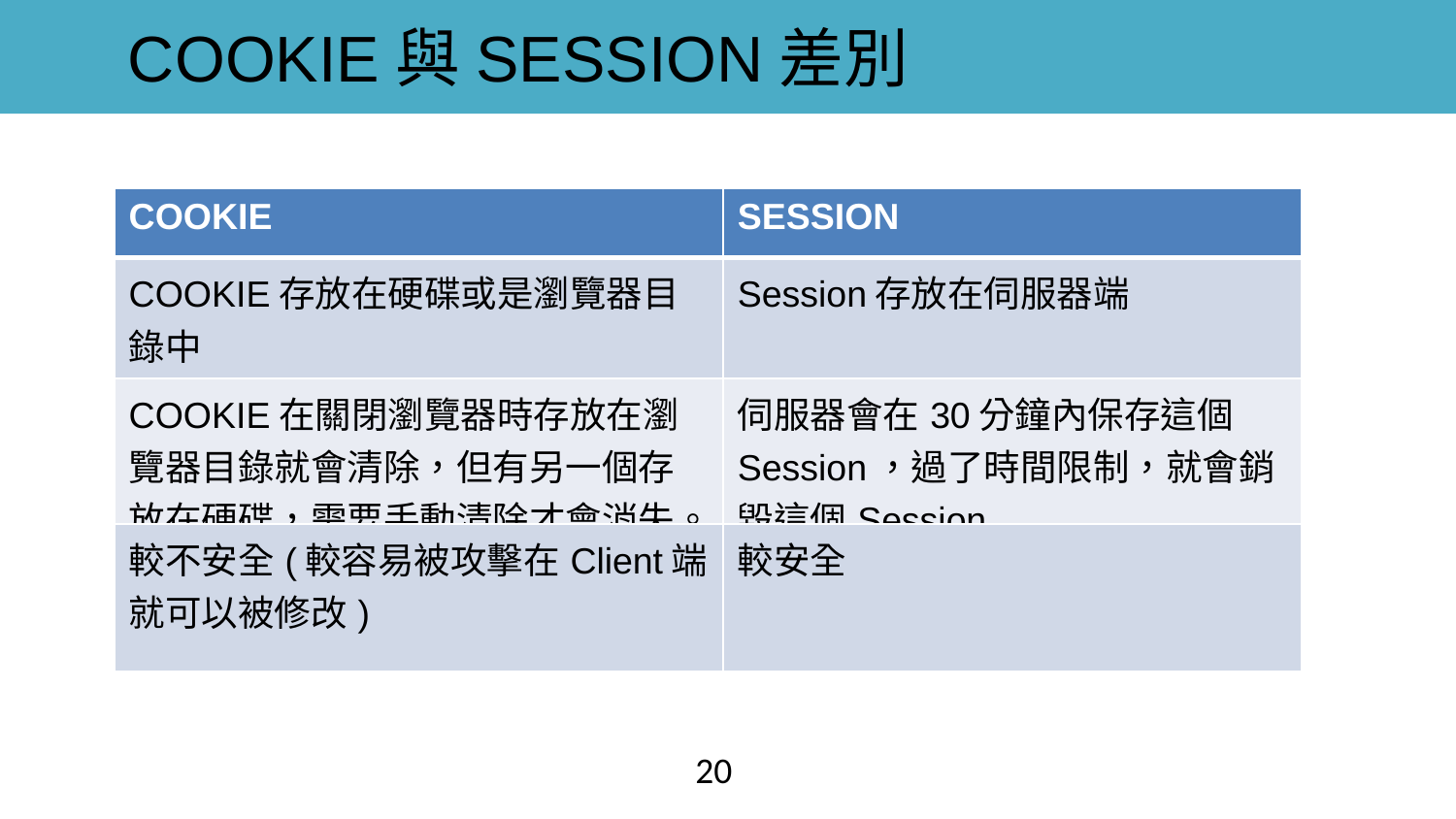

COOKIE與SESSION差別
| COOKIE | SESSION |
| --- | --- |
| COOKIE存放在硬碟或是瀏覽器目錄中 | Session存放在伺服器端 |
| COOKIE在關閉瀏覽器時存放在瀏覽器目錄就會清除，但有另一個存放在硬碟，需要手動清除才會消失。 | 伺服器會在30分鐘內保存這個Session，過了時間限制，就會銷毀這個Session |
| 較不安全(較容易被攻擊在Client端就可以被修改) | 較安全 |
20